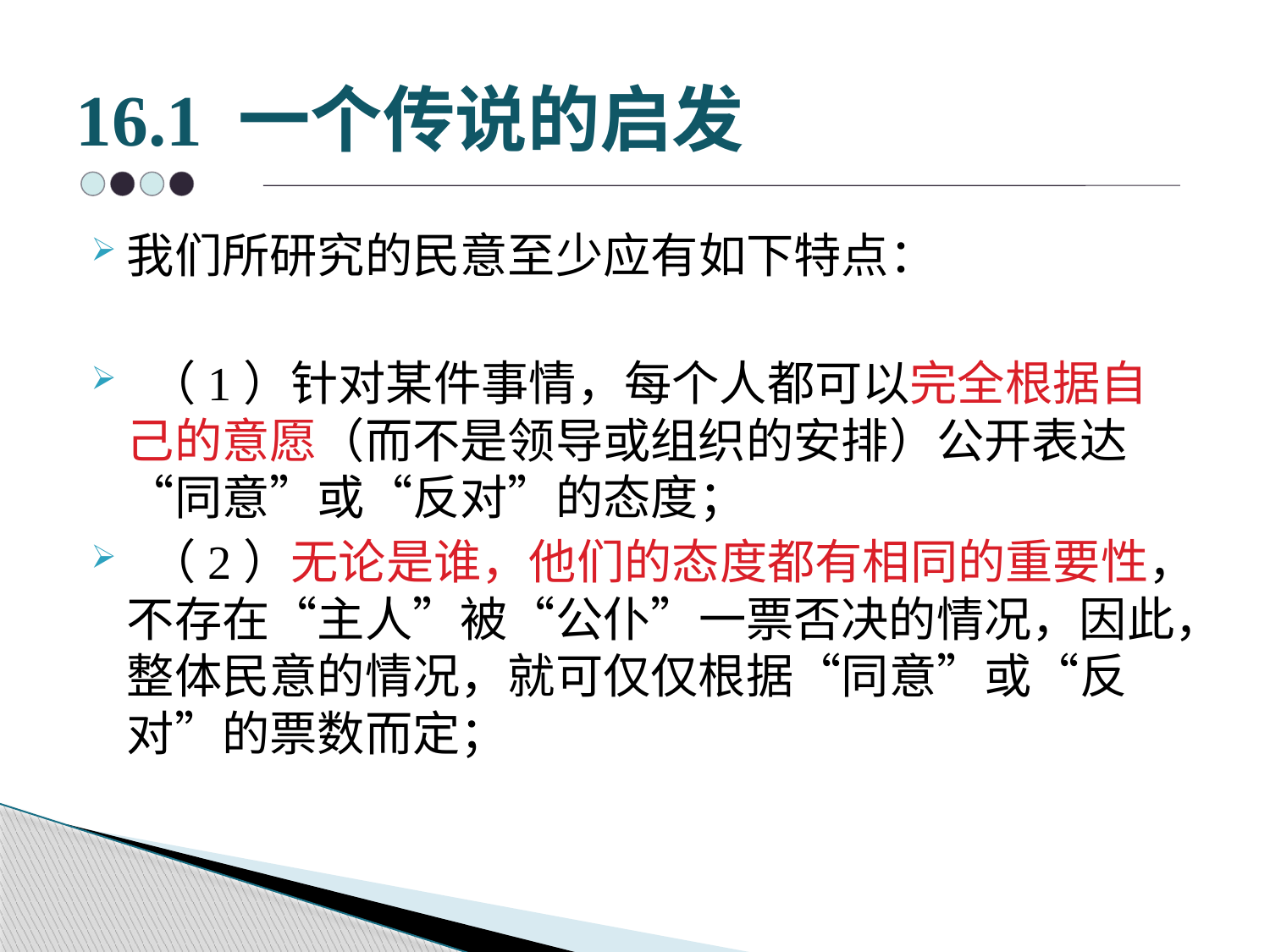

# 16.1 一个传说的启发

我们所研究的民意至少应有如下特点：

 （1）针对某件事情，每个人都可以完全根据自己的意愿（而不是领导或组织的安排）公开表达“同意”或“反对”的态度；
 （2）无论是谁，他们的态度都有相同的重要性，不存在“主人”被“公仆”一票否决的情况，因此，整体民意的情况，就可仅仅根据“同意”或“反对”的票数而定；